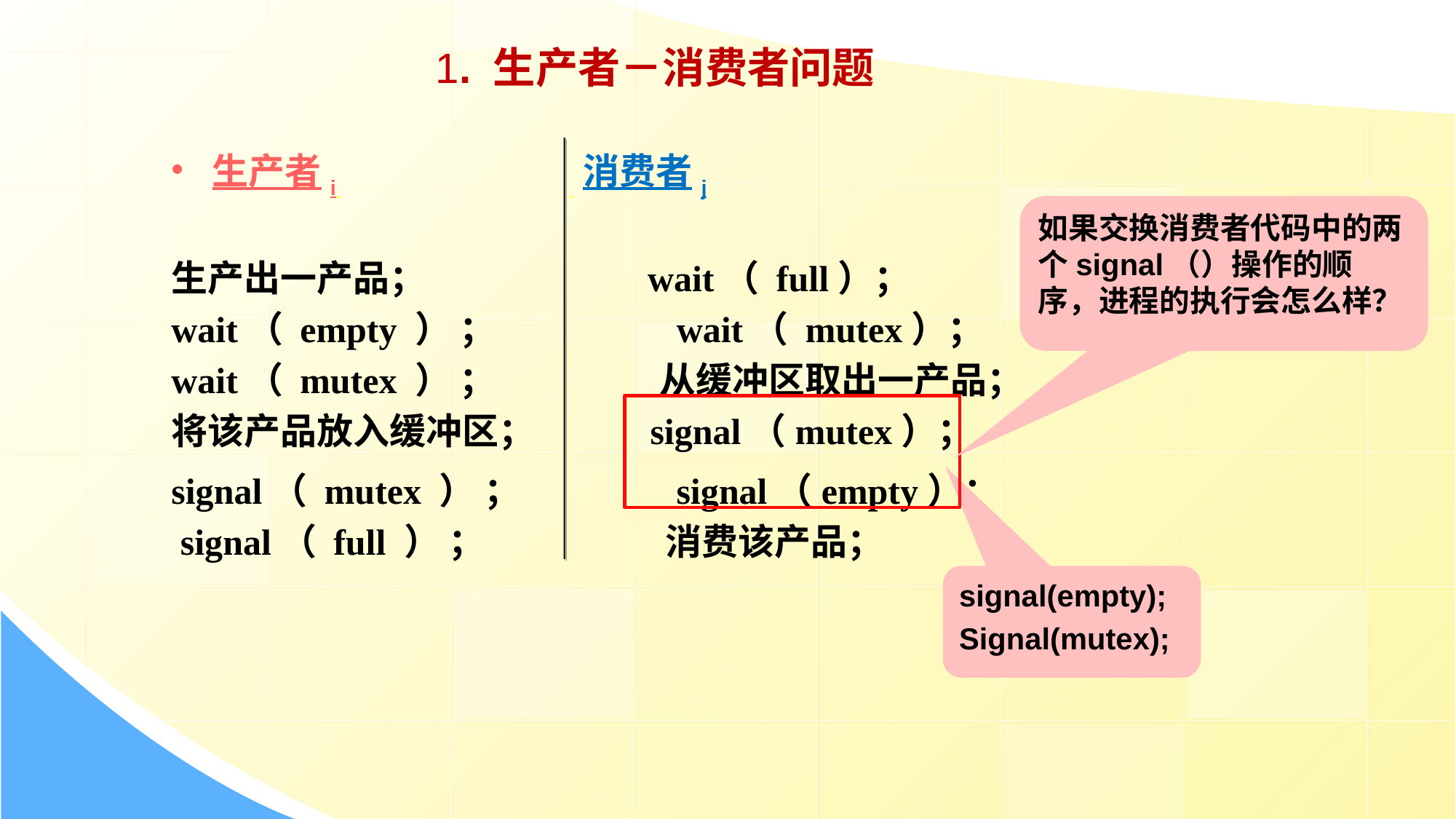

1. 生产者－消费者问题

生产者i                                         消费者j
生产出一产品；                          wait（ full）；
wait（ empty ） ；                     wait（ mutex）；
wait（ mutex ） ；                    从缓冲区取出一产品；
将该产品放入缓冲区；             signal（mutex）；
signal（ mutex ） ；                  signal（empty）；
 signal（ full ） ；                      消费该产品；
如果交换消费者代码中的两个signal（）操作的顺序，进程的执行会怎么样？

signal(empty);
Signal(mutex);